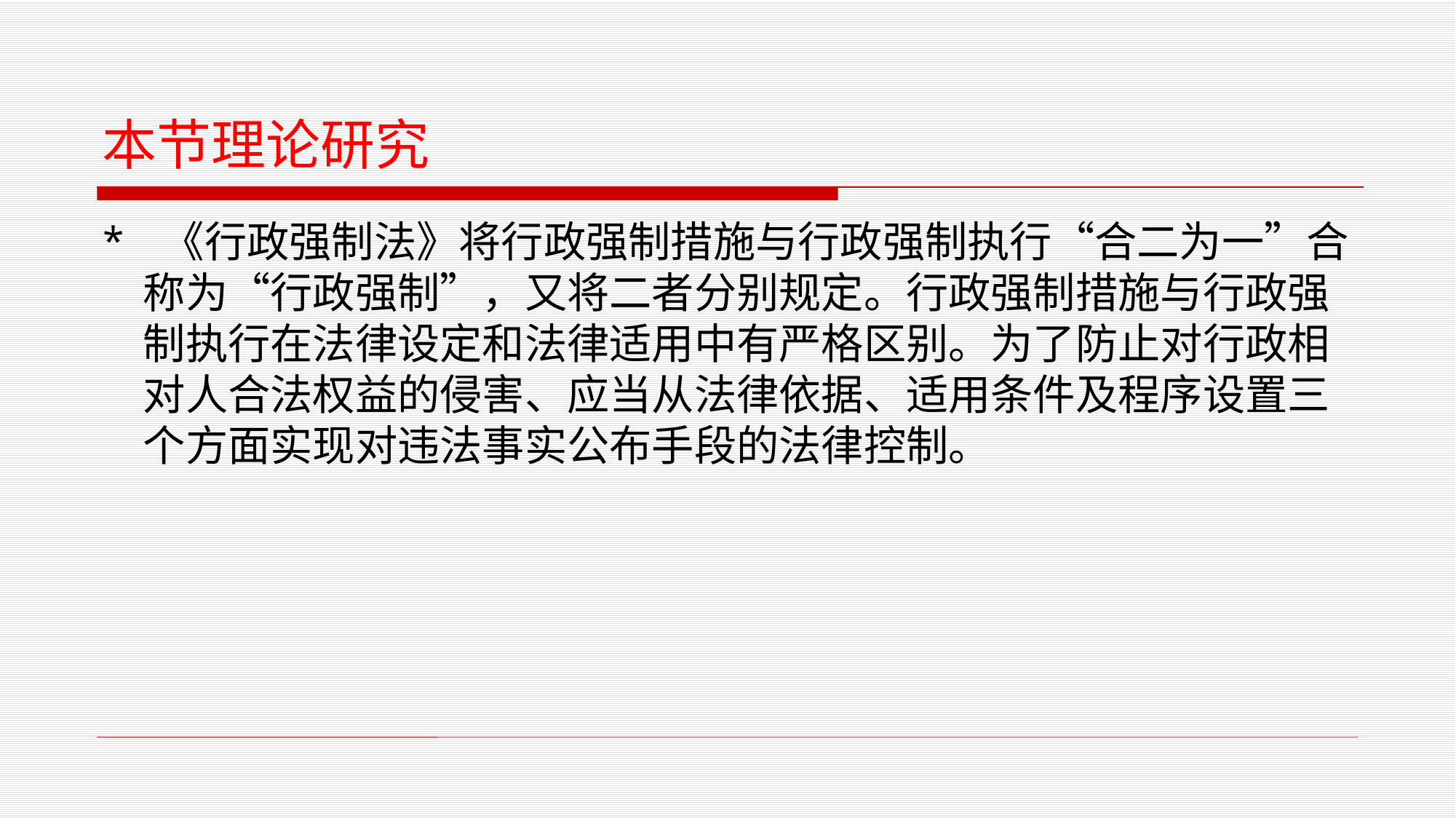

# 本节理论研究
* 《行政强制法》将行政强制措施与行政强制执行“合二为一”合称为“行政强制”，又将二者分别规定。行政强制措施与行政强制执行在法律设定和法律适用中有严格区别。为了防止对行政相对人合法权益的侵害、应当从法律依据、适用条件及程序设置三个方面实现对违法事实公布手段的法律控制。